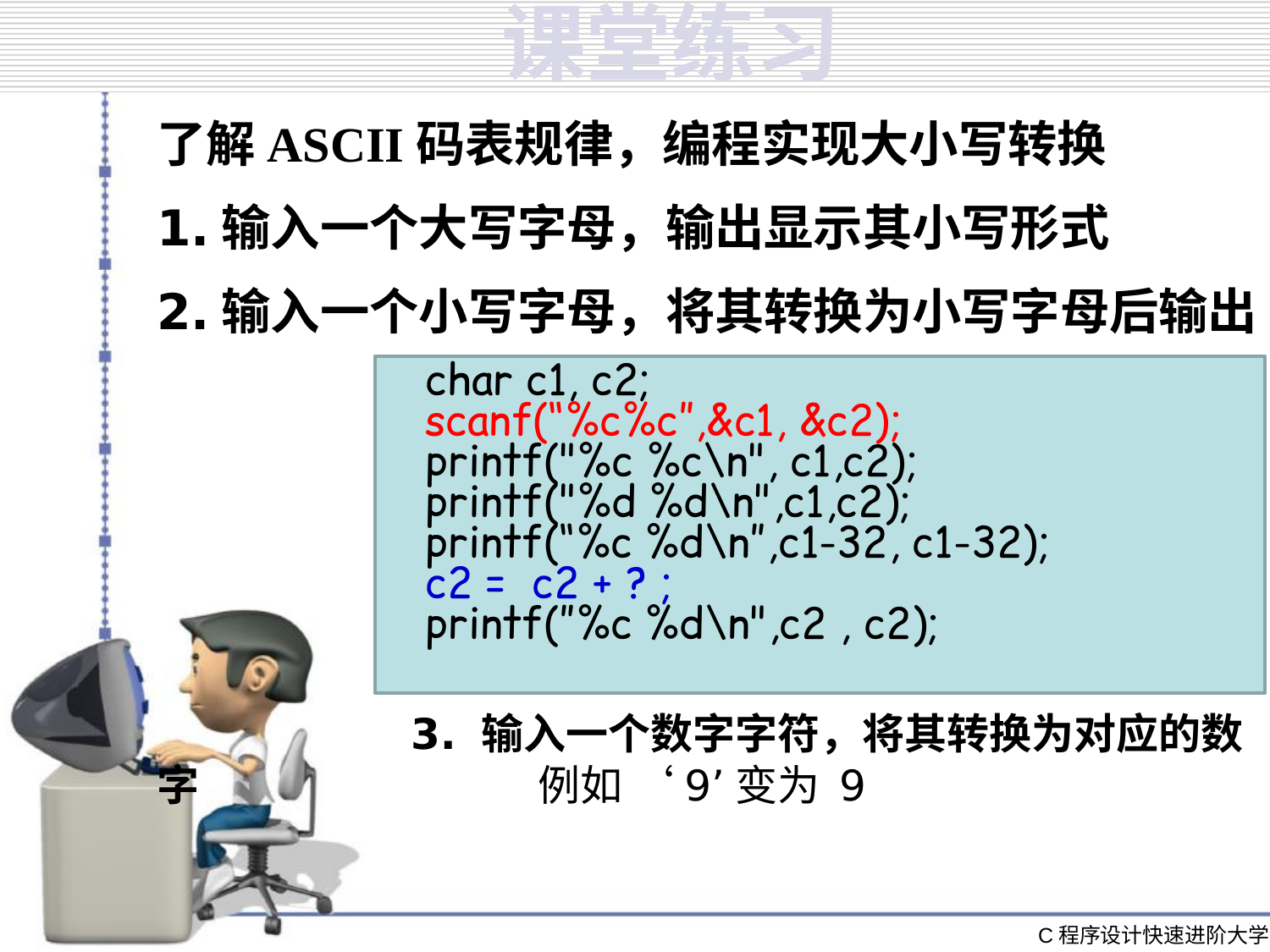

了解ASCII码表规律，编程实现大小写转换
1.输入一个大写字母，输出显示其小写形式
2.输入一个小写字母，将其转换为小写字母后输出

		3. 输入一个数字字符，将其转换为对应的数字			例如 ‘9’变为 9

   char c1, c2;
   scanf(“%c%c”,&c1, &c2);
   printf("%c %c\n", c1,c2);
   printf("%d %d\n",c1,c2);
   printf(“%c %d\n”,c1-32, c1-32);
   c2 =  c2 + ? ;
   printf(”%c %d\n",c2 , c2);

46
C程序设计快速进阶大学教程